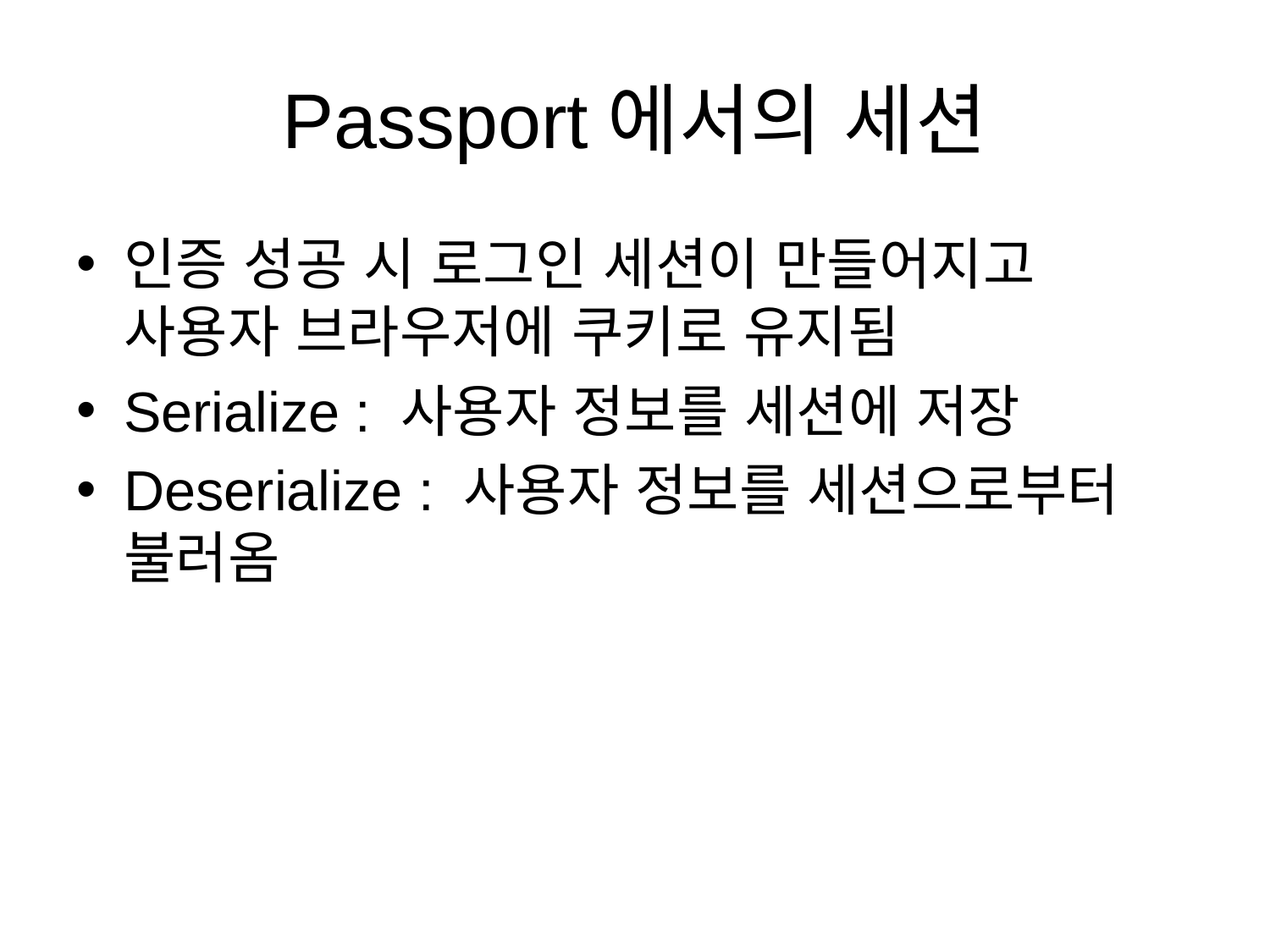

# Passport에서의 세션
인증 성공 시 로그인 세션이 만들어지고 사용자 브라우저에 쿠키로 유지됨
Serialize : 사용자 정보를 세션에 저장
Deserialize : 사용자 정보를 세션으로부터 불러옴